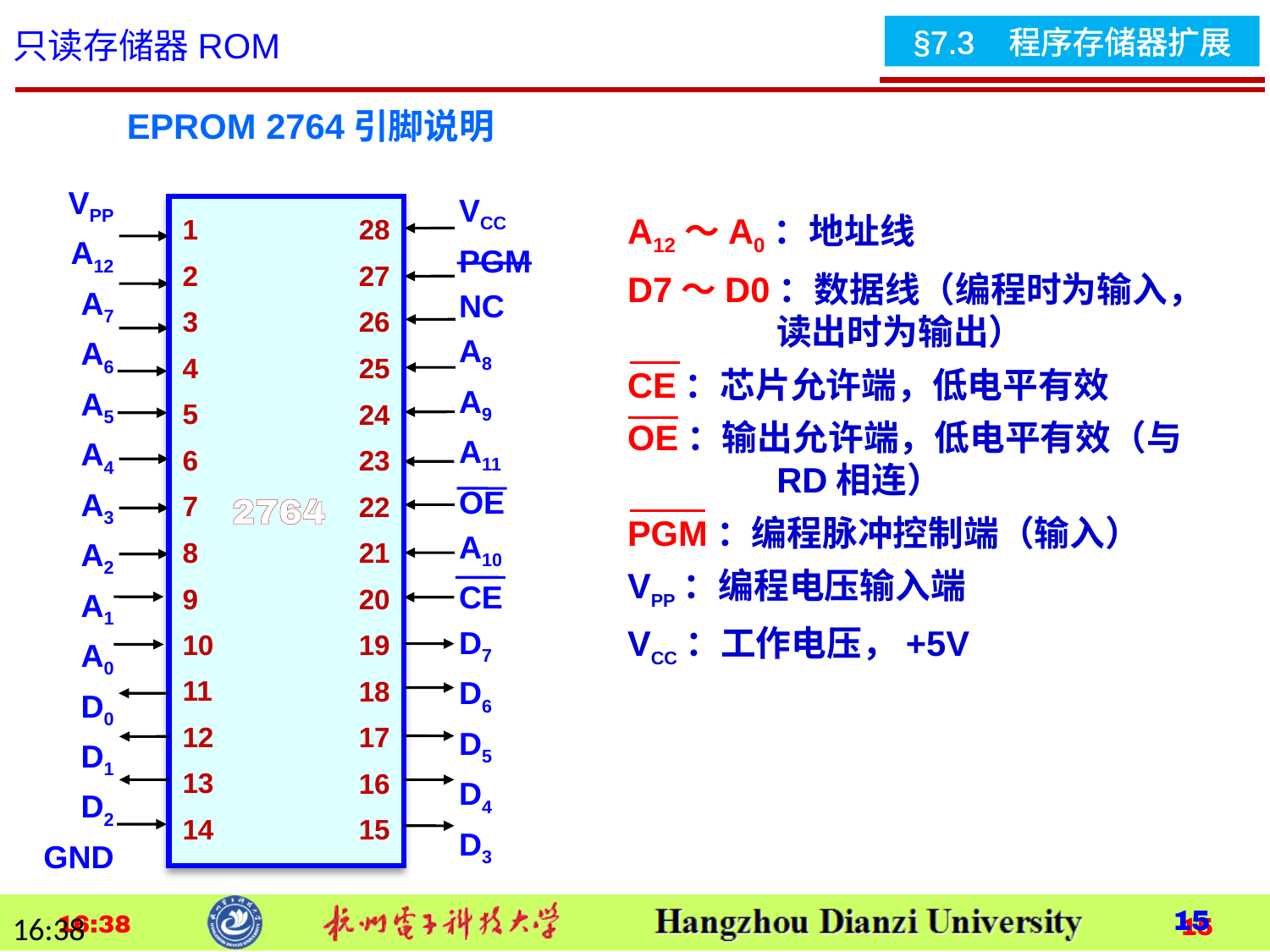

只读存储器ROM
EPROM 2764引脚说明

28
27
26
25
24
23
22
21
20
19
18
17
16
15
1
2
3
4
5
6
7
8
9
10
11
12
13
14
VPP
A12
A7
A6
A5
A4
A3
A2
A1
A0
D0
D1
D2
GND
VCC
PGM
NC
A8
A9
A11
OE
A10
CE
D7
D6
D5
D4
D3

2764

A12～A0：地址线
D7～D0：数据线（编程时为输入，读出时为输出）
CE：芯片允许端，低电平有效
OE：输出允许端，低电平有效（与RD相连）
PGM：编程脉冲控制端（输入）
VPP：编程电压输入端
VCC：工作电压，+5V
15
16:38